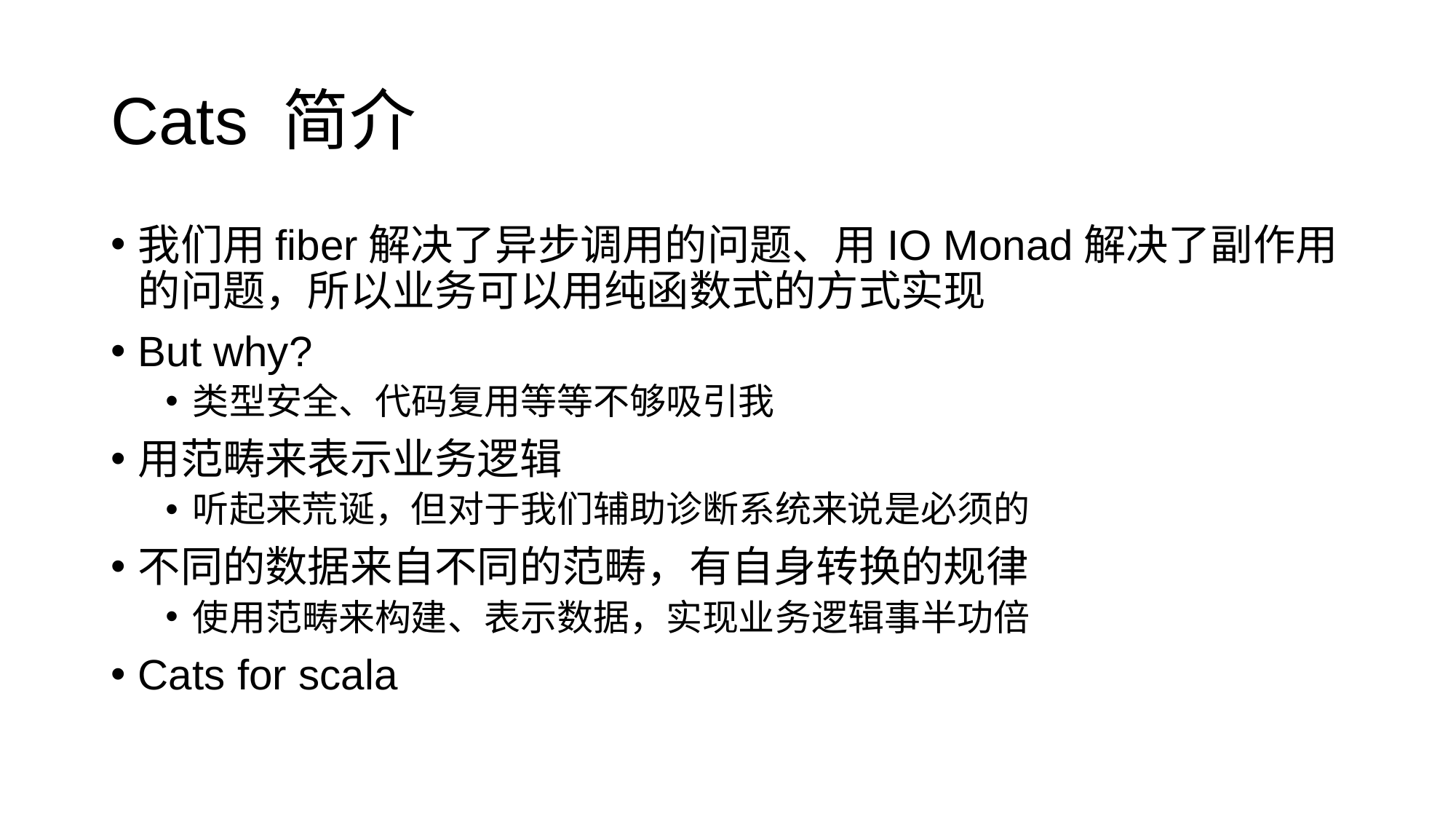

# Cats 简介
我们用fiber解决了异步调用的问题、用IO Monad解决了副作用的问题，所以业务可以用纯函数式的方式实现
But why?
类型安全、代码复用等等不够吸引我
用范畴来表示业务逻辑
听起来荒诞，但对于我们辅助诊断系统来说是必须的
不同的数据来自不同的范畴，有自身转换的规律
使用范畴来构建、表示数据，实现业务逻辑事半功倍
Cats for scala